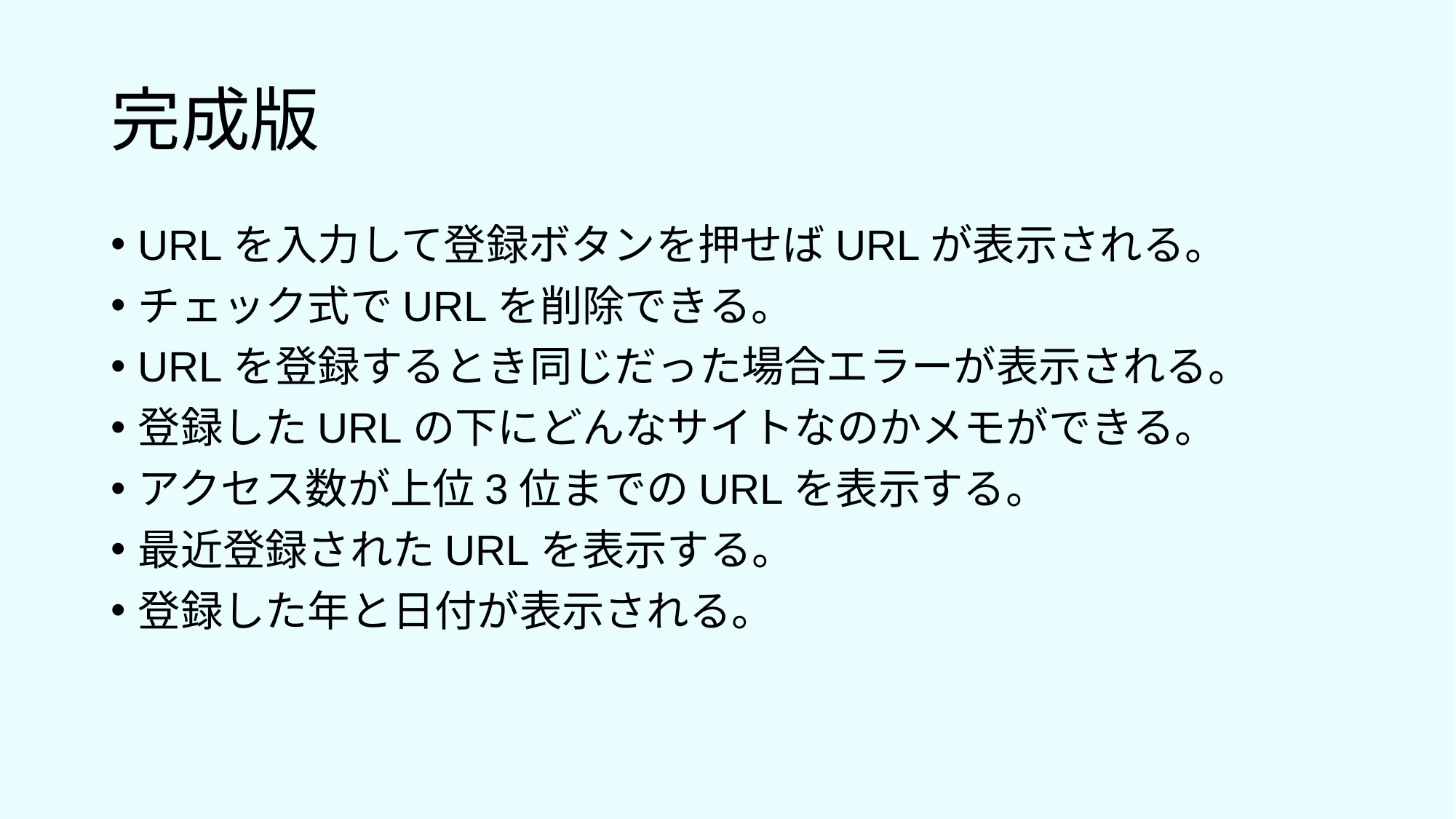

# 完成版
URLを入力して登録ボタンを押せばURLが表示される。
チェック式でURLを削除できる。
URLを登録するとき同じだった場合エラーが表示される。
登録したURLの下にどんなサイトなのかメモができる。
アクセス数が上位3位までのURLを表示する。
最近登録されたURLを表示する。
登録した年と日付が表示される。